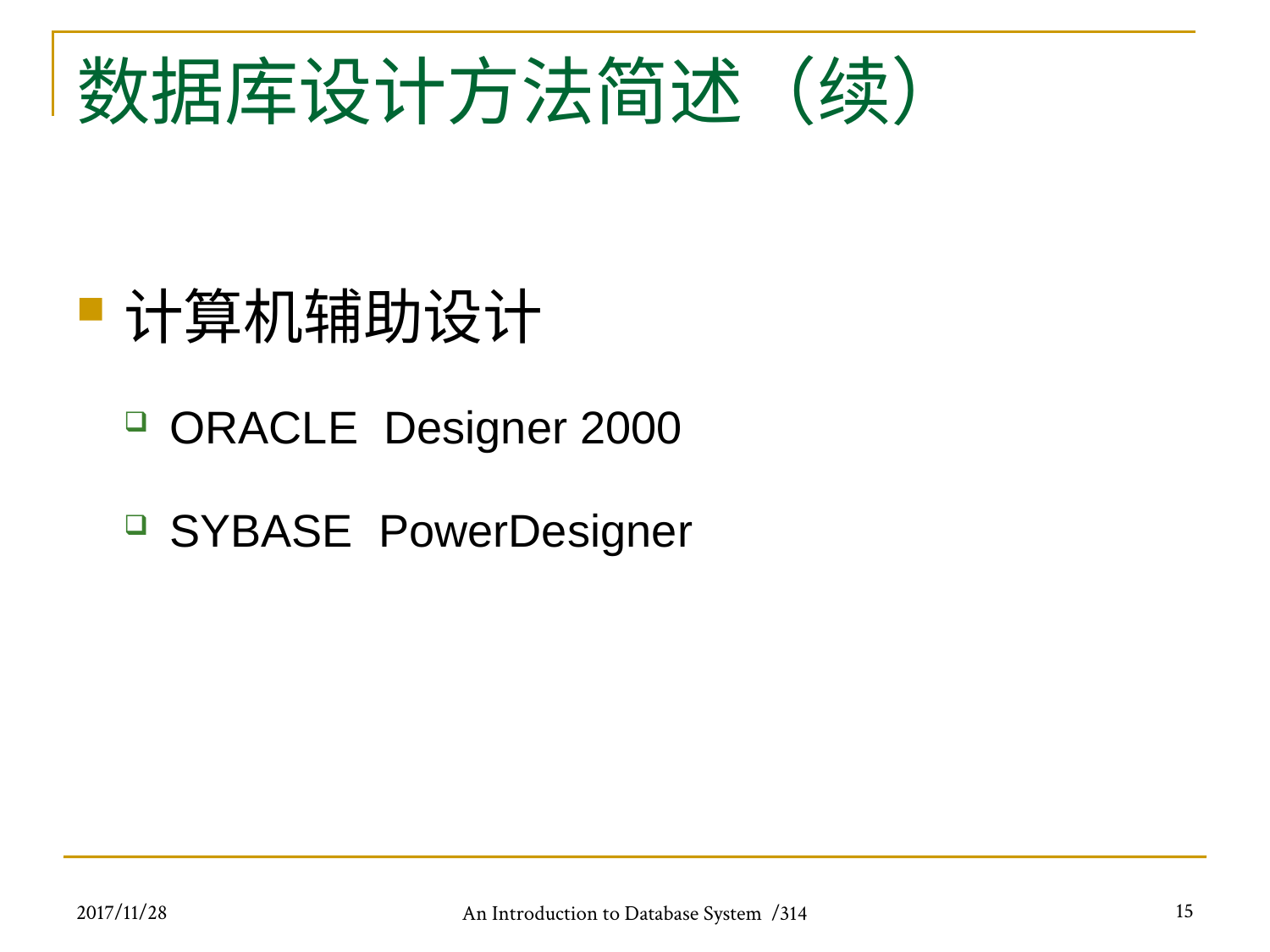

# 数据库设计方法简述（续）
计算机辅助设计
ORACLE  Designer 2000
SYBASE  PowerDesigner

2017/11/28
15
An Introduction to Database System  /314